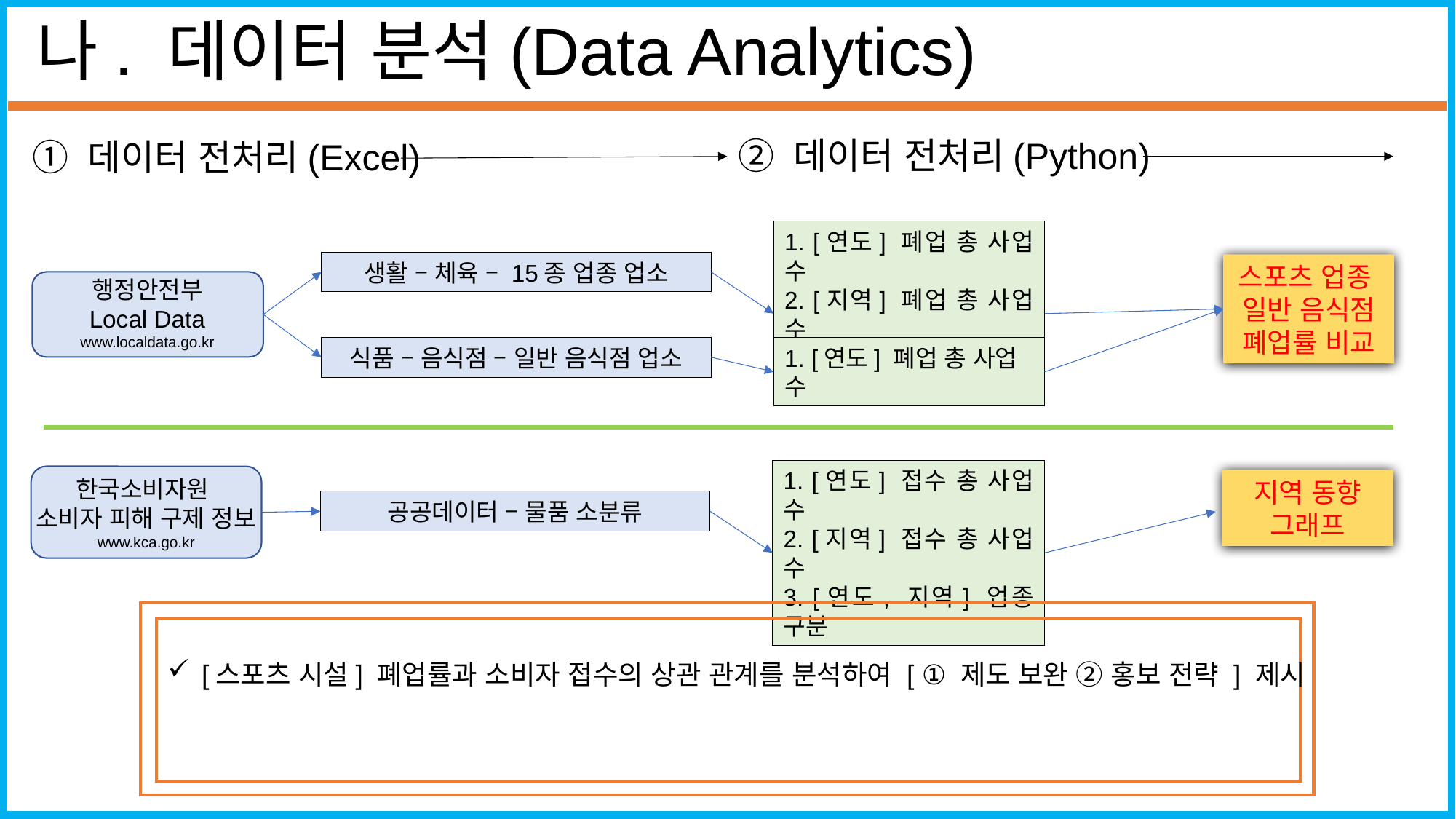

나. 데이터 분석(Data Analytics)
② 데이터 전처리(Python)
① 데이터 전처리(Excel)
1. [연도] 폐업 총 사업 수
2. [지역] 폐업 총 사업 수
3. [연도, 지역] 업종 구분
생활 – 체육 – 15종 업종 업소
스포츠 업종
일반 음식점
폐업률 비교
행정안전부
Local Data
www.localdata.go.kr

식품 – 음식점 – 일반 음식점 업소
1. [연도] 폐업 총 사업 수
1. [연도] 접수 총 사업 수
2. [지역] 접수 총 사업 수
3. [연도, 지역] 업종 구분

한국소비자원
소비자 피해 구제 정보
www.kca.go.kr
지역 동향
그래프
공공데이터 – 물품 소분류

[스포츠 시설] 폐업률과 소비자 접수의 상관 관계를 분석하여 [ ① 제도 보완 ② 홍보 전략 ] 제시